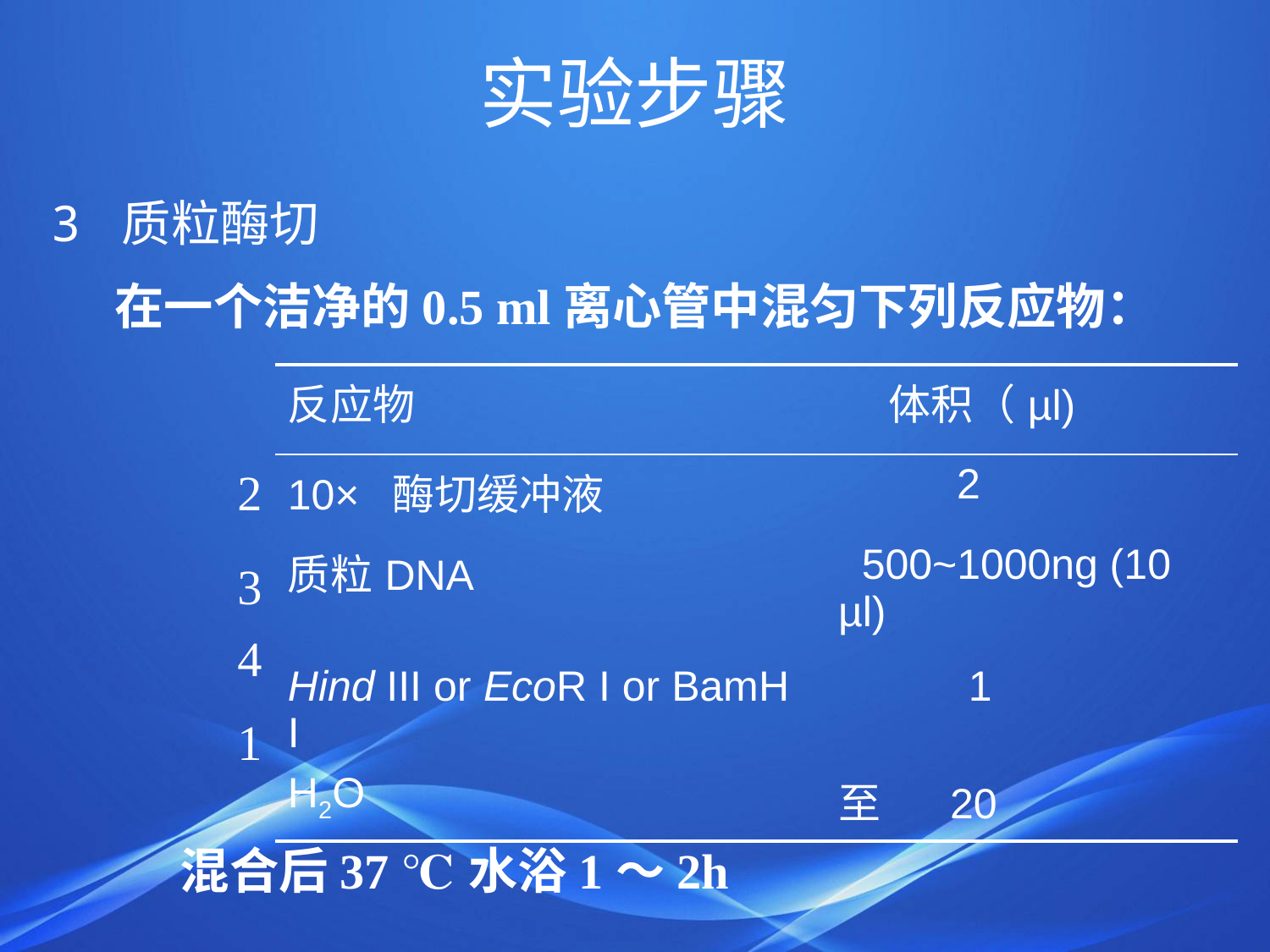

# 实验步骤
3 质粒酶切

在一个洁净的0.5 ml离心管中混匀下列反应物：
| 反应物 | 体积（µl) |
| --- | --- |
| 10× 酶切缓冲液 | 2 |
| 质粒DNA | 500~1000ng (10 µl) |
| Hind III or EcoR I or BamH I | 1 |
| H2O | 至 20 |
2
3
4
1
    混合后37 ℃水浴1～2h